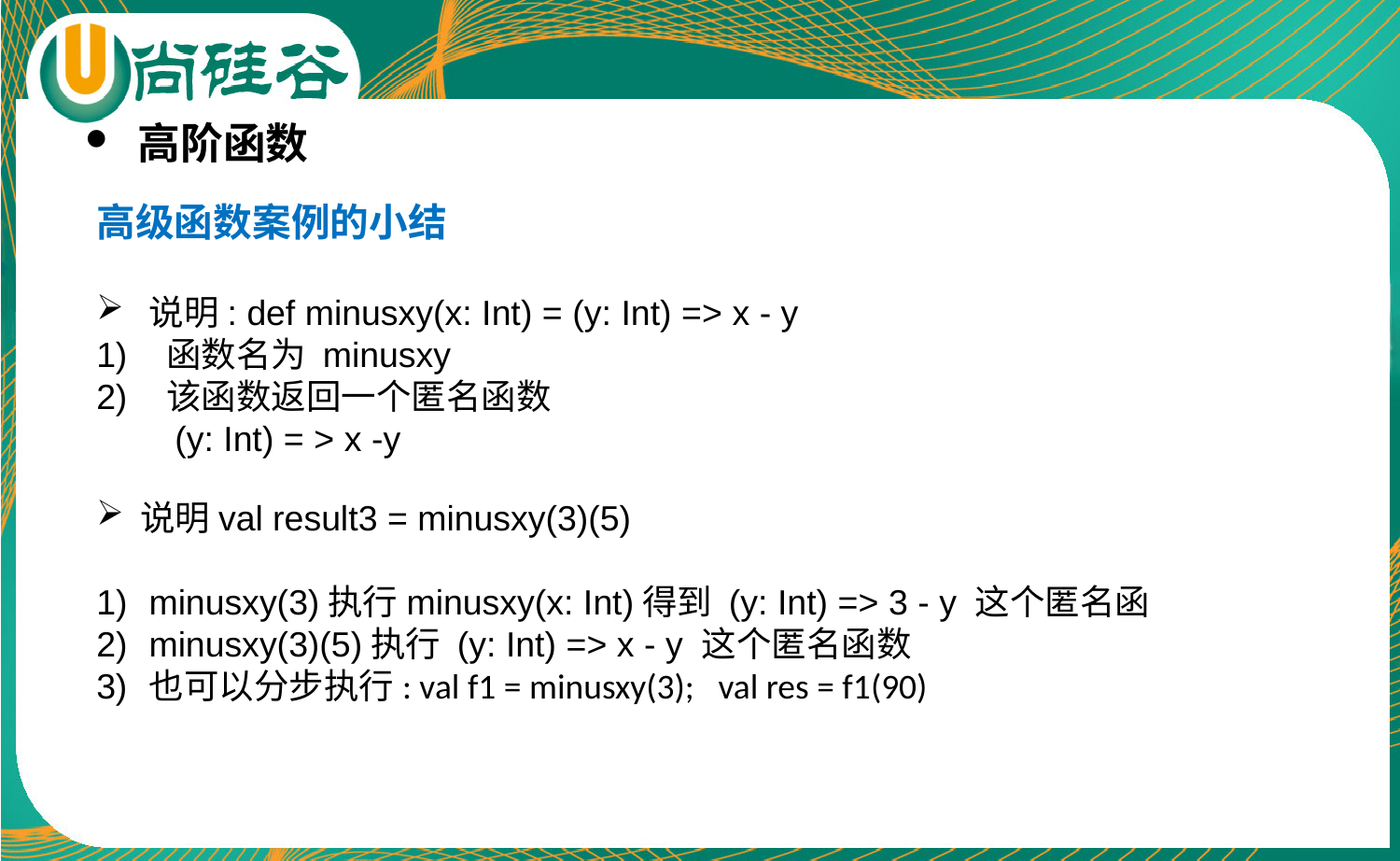

高阶函数

高级函数案例的小结

说明: def minusxy(x: Int) = (y: Int) => x - y
函数名为 minusxy
该函数返回一个匿名函数
        (y: Int) = > x -y

说明val result3 = minusxy(3)(5)

minusxy(3)执行minusxy(x: Int)得到 (y: Int) => 3 - y 这个匿名函
minusxy(3)(5)执行 (y: Int) => x - y 这个匿名函数
也可以分步执行: val f1 = minusxy(3);   val res = f1(90)